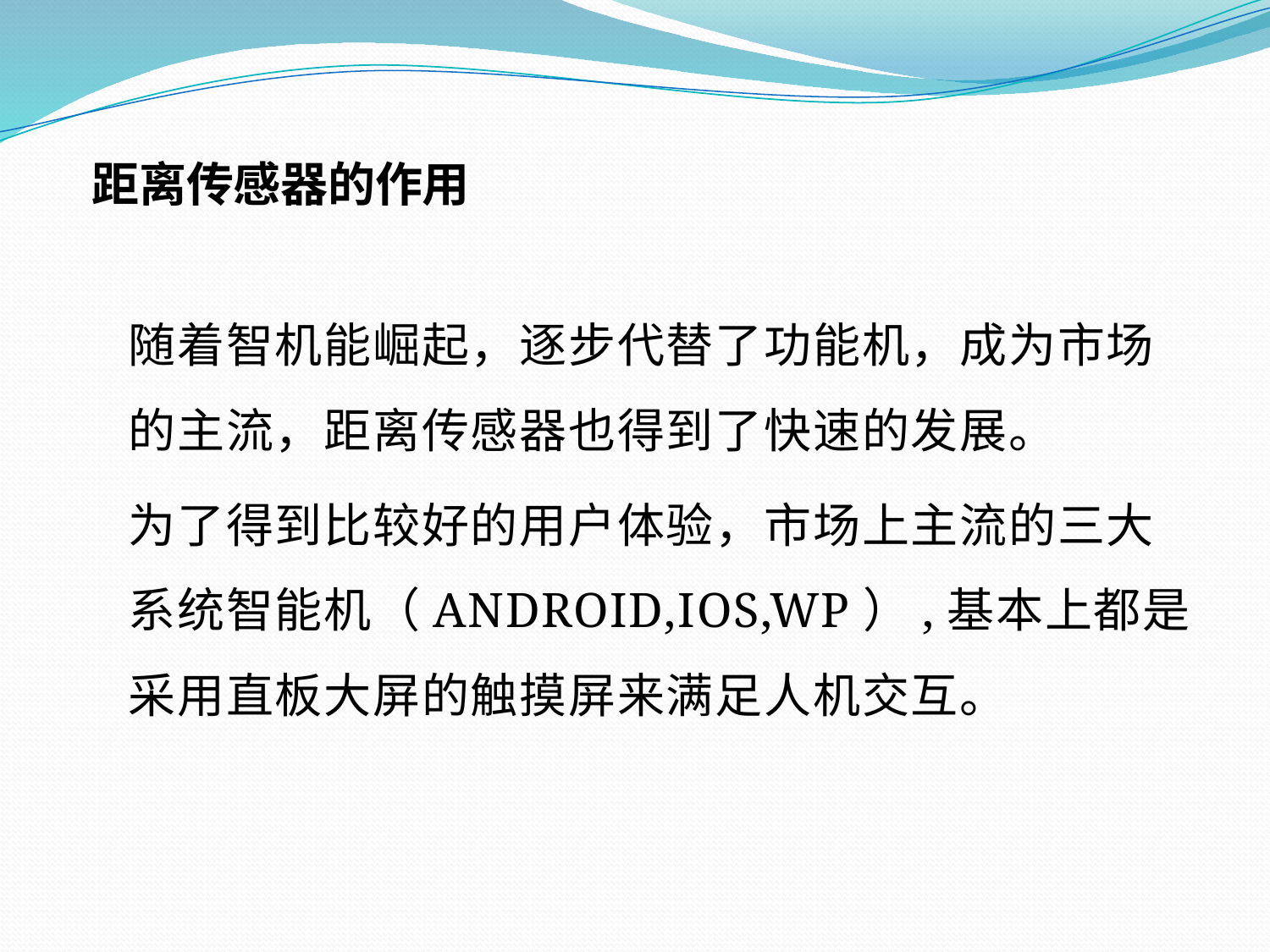

距离传感器的作用

		随着智机能崛起，逐步代替了功能机，成为市场的主流，距离传感器也得到了快速的发展。
		为了得到比较好的用户体验，市场上主流的三大系统智能机（ANDROID,IOS,WP）,基本上都是采用直板大屏的触摸屏来满足人机交互。